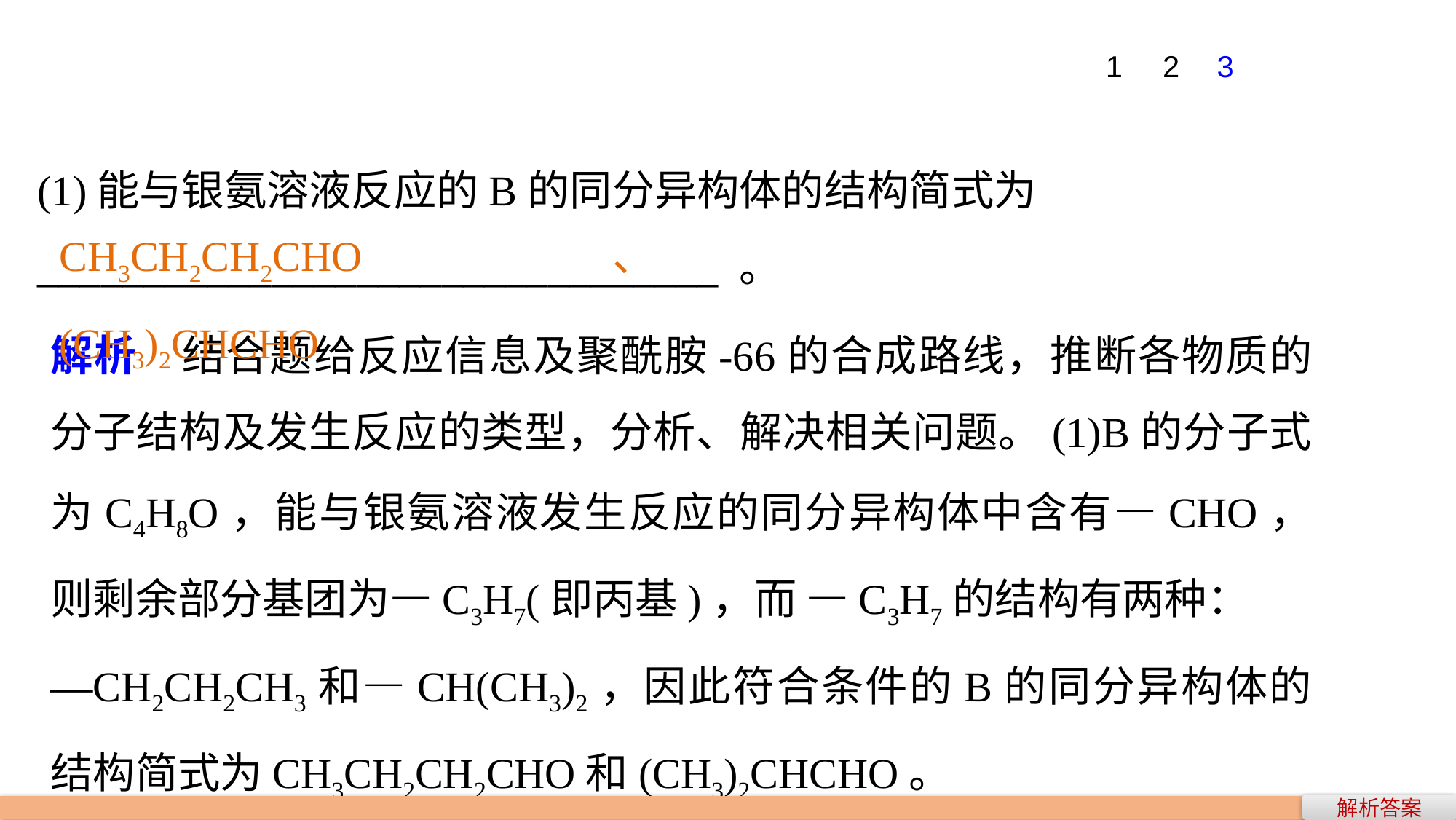

1
2
3
(1)能与银氨溶液反应的B的同分异构体的结构简式为
________________________________ 。
CH3CH2CH2CHO、(CH3)2CHCHO
解析　结合题给反应信息及聚酰胺-­66的合成路线，推断各物质的分子结构及发生反应的类型，分析、解决相关问题。(1)B的分子式为C4H8O，能与银氨溶液发生反应的同分异构体中含有—CHO，则剩余部分基团为—C3H7(即丙基)，而 —C3H7的结构有两种：
—CH2CH2CH3和—CH(CH3)2，因此符合条件的B的同分异构体的结构简式为CH3CH2CH2CHO和(CH3)2CHCHO。
解析答案